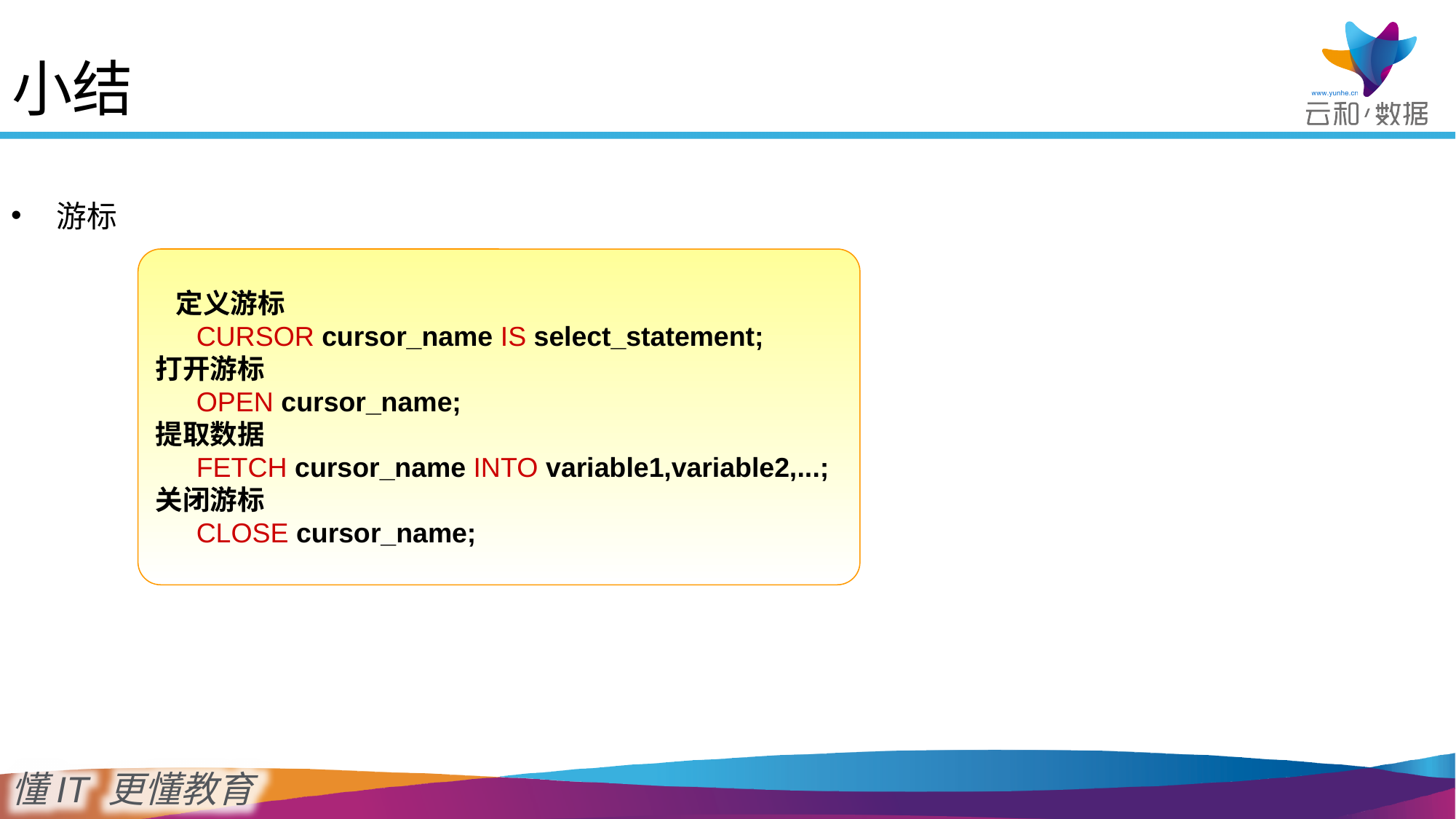

小结

游标

定义游标
CURSOR cursor_name IS select_statement;
打开游标
OPEN cursor_name;
提取数据
FETCH cursor_name INTO variable1,variable2,...;
关闭游标
CLOSE cursor_name;